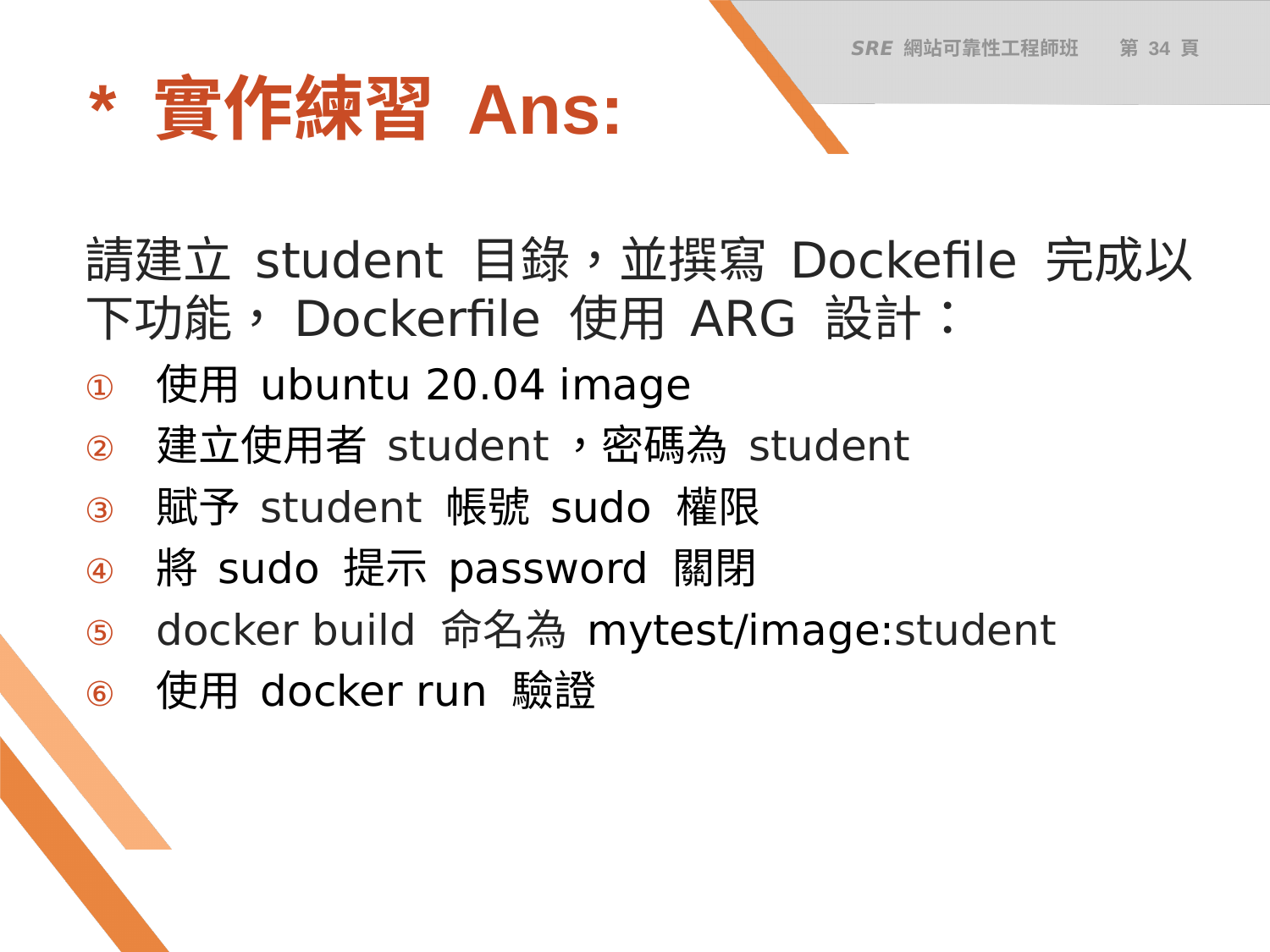

SRE 網站可靠性工程師班
第 34 頁
# * 實作練習 Ans:
請建立 student 目錄，並撰寫 Dockefile 完成以下功能，Dockerfile 使用 ARG 設計：
使用 ubuntu 20.04 image
建立使用者 student，密碼為 student
賦予 student 帳號 sudo 權限
將 sudo 提示 password 關閉
docker build 命名為 mytest/image:student
使用 docker run 驗證